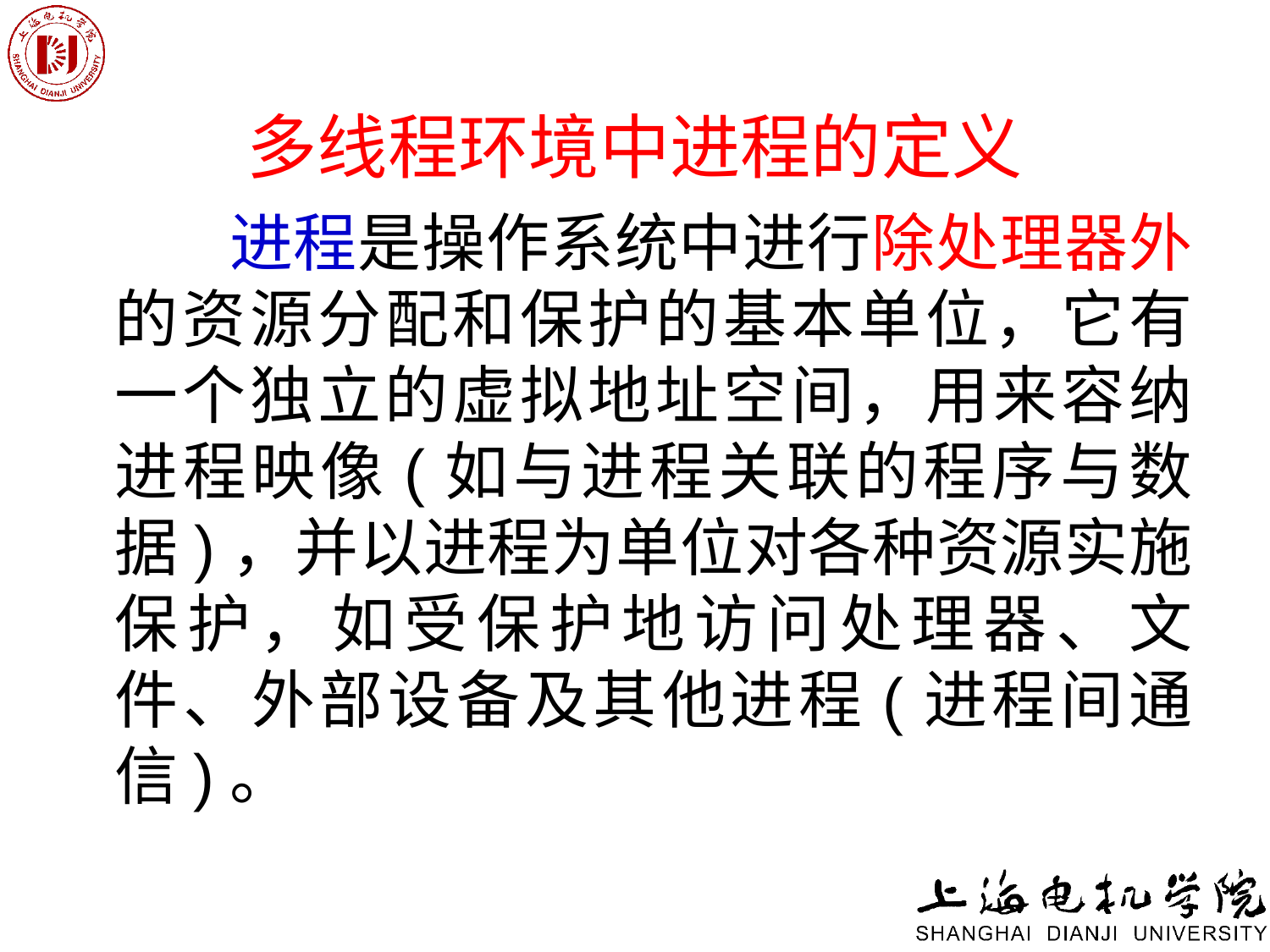

# 多线程环境中进程的定义
           进程是操作系统中进行除处理器外的资源分配和保护的基本单位，它有一个独立的虚拟地址空间，用来容纳进程映像(如与进程关联的程序与数据)，并以进程为单位对各种资源实施保护，如受保护地访问处理器、文件、外部设备及其他进程(进程间通信)。